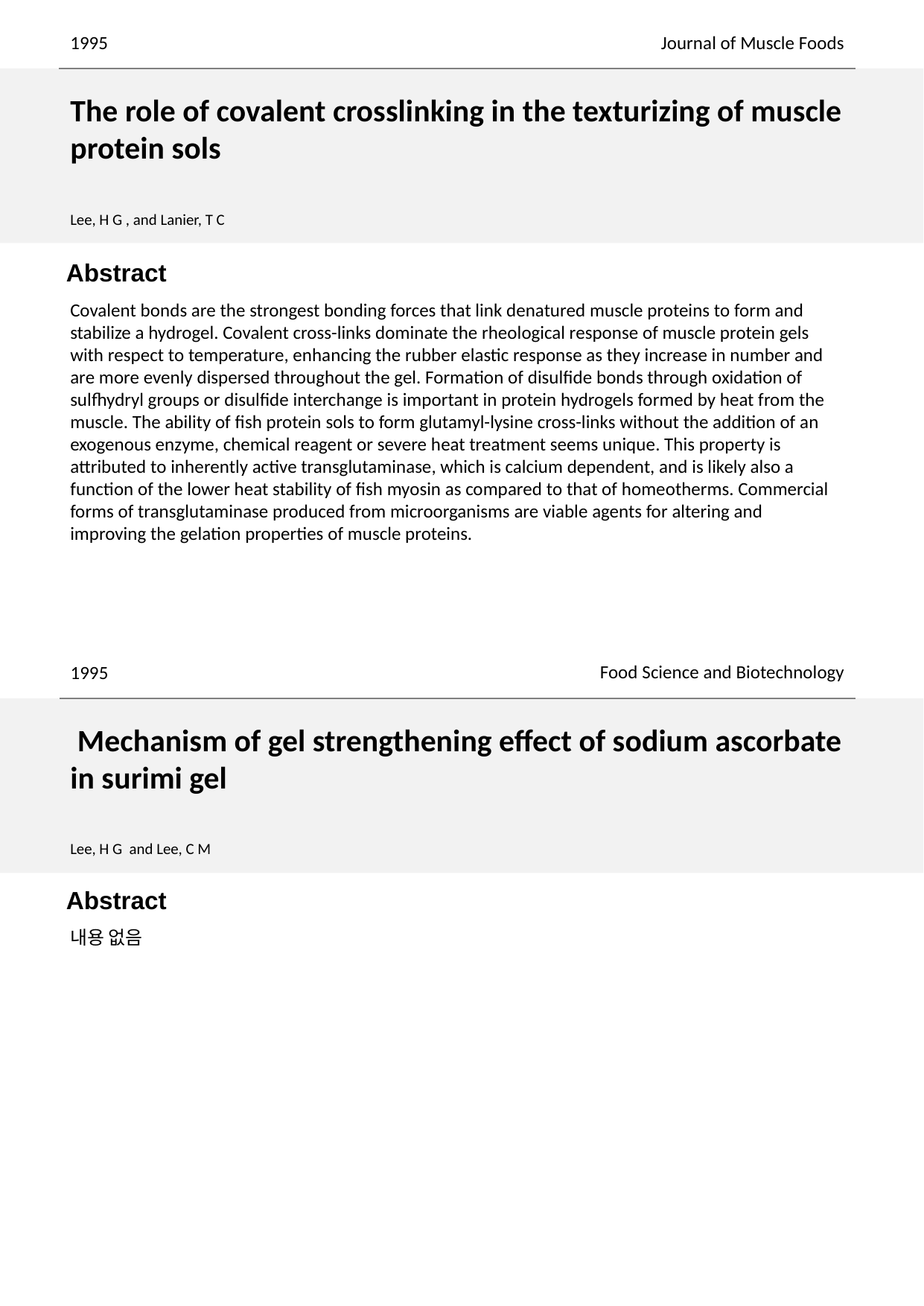

1995
Journal of Muscle Foods
The role of covalent crosslinking in the texturizing of muscle protein sols
Lee, H G , and Lanier, T C
Covalent bonds are the strongest bonding forces that link denatured muscle proteins to form and stabilize a hydrogel. Covalent cross-links dominate the rheological response of muscle protein gels with respect to temperature, enhancing the rubber elastic response as they increase in number and are more evenly dispersed throughout the gel. Formation of disulfide bonds through oxidation of sulfhydryl groups or disulfide interchange is important in protein hydrogels formed by heat from the muscle. The ability of fish protein sols to form glutamyl-lysine cross-links without the addition of an exogenous enzyme, chemical reagent or severe heat treatment seems unique. This property is attributed to inherently active transglutaminase, which is calcium dependent, and is likely also a function of the lower heat stability of fish myosin as compared to that of homeotherms. Commercial forms of transglutaminase produced from microorganisms are viable agents for altering and improving the gelation properties of muscle proteins.
Food Science and Biotechnology
1995
 Mechanism of gel strengthening effect of sodium ascorbate in surimi gel
Lee, H G  and Lee, C M
내용 없음